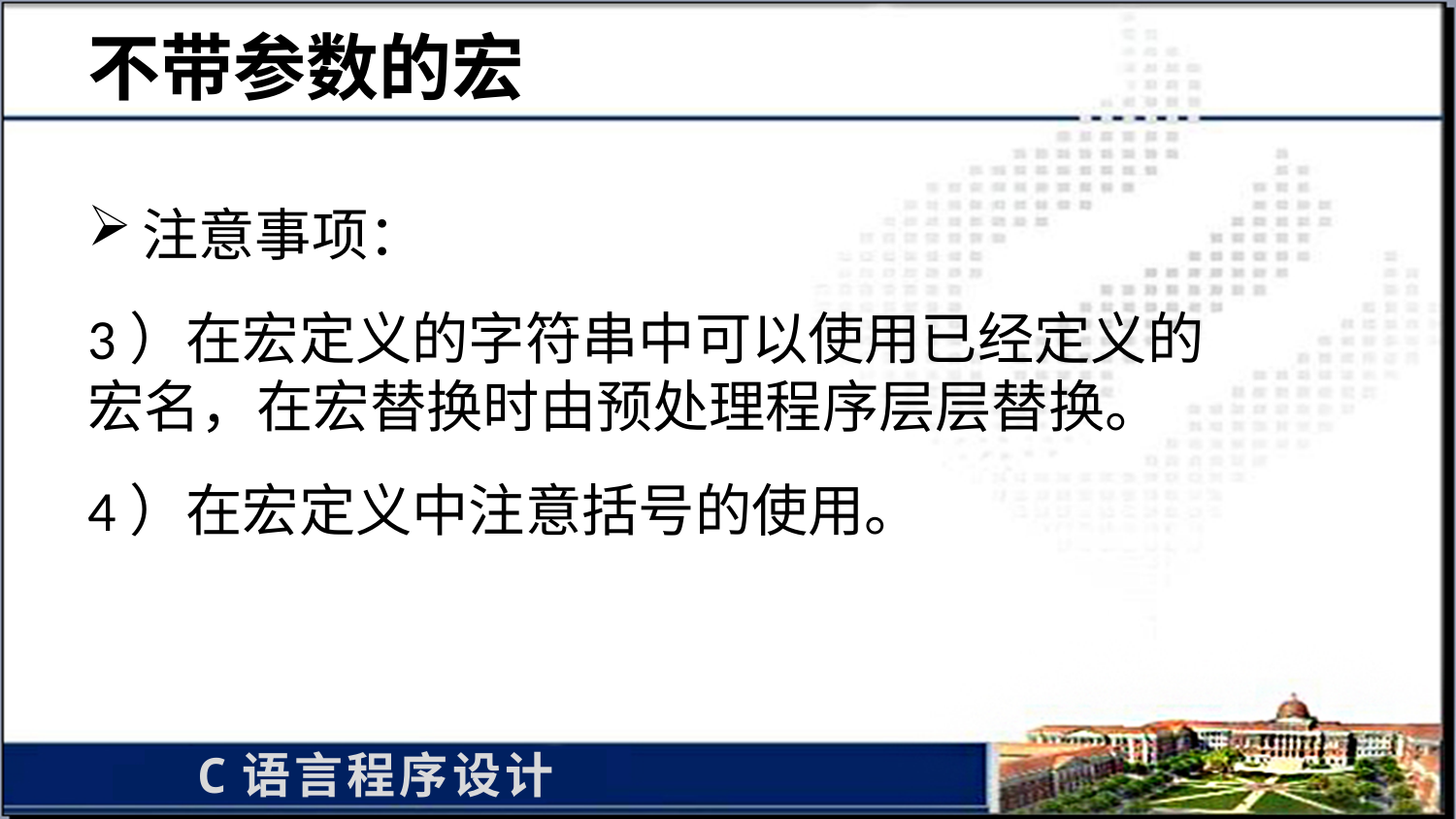

# 不带参数的宏
注意事项：
3）在宏定义的字符串中可以使用已经定义的宏名，在宏替换时由预处理程序层层替换。
4）在宏定义中注意括号的使用。